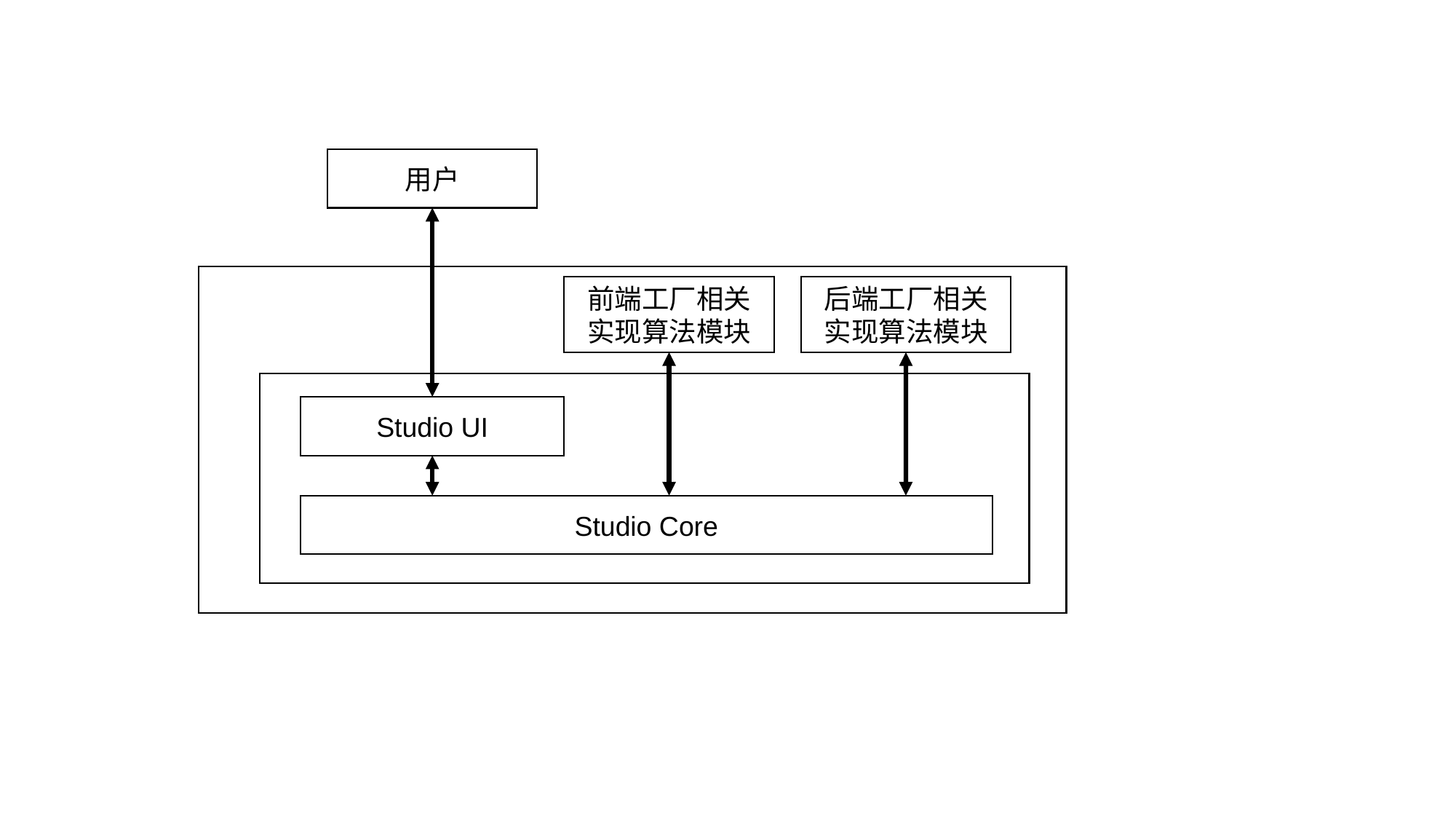

用户

前端工厂相关实现算法模块
后端工厂相关实现算法模块

Studio UI
Studio Core